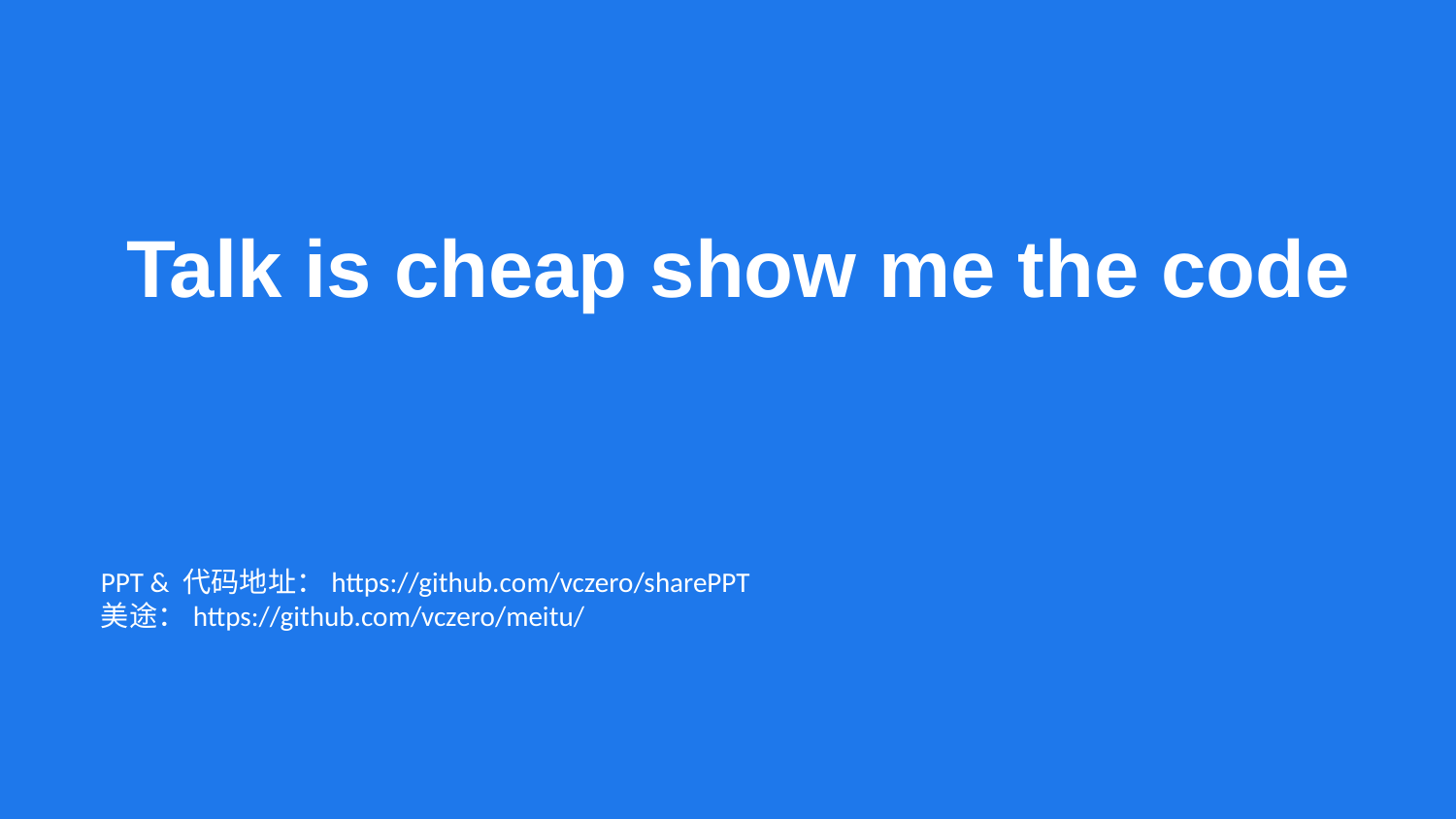

Talk is cheap show me the code
PPT & 代码地址：https://github.com/vczero/sharePPT
美途：https://github.com/vczero/meitu/